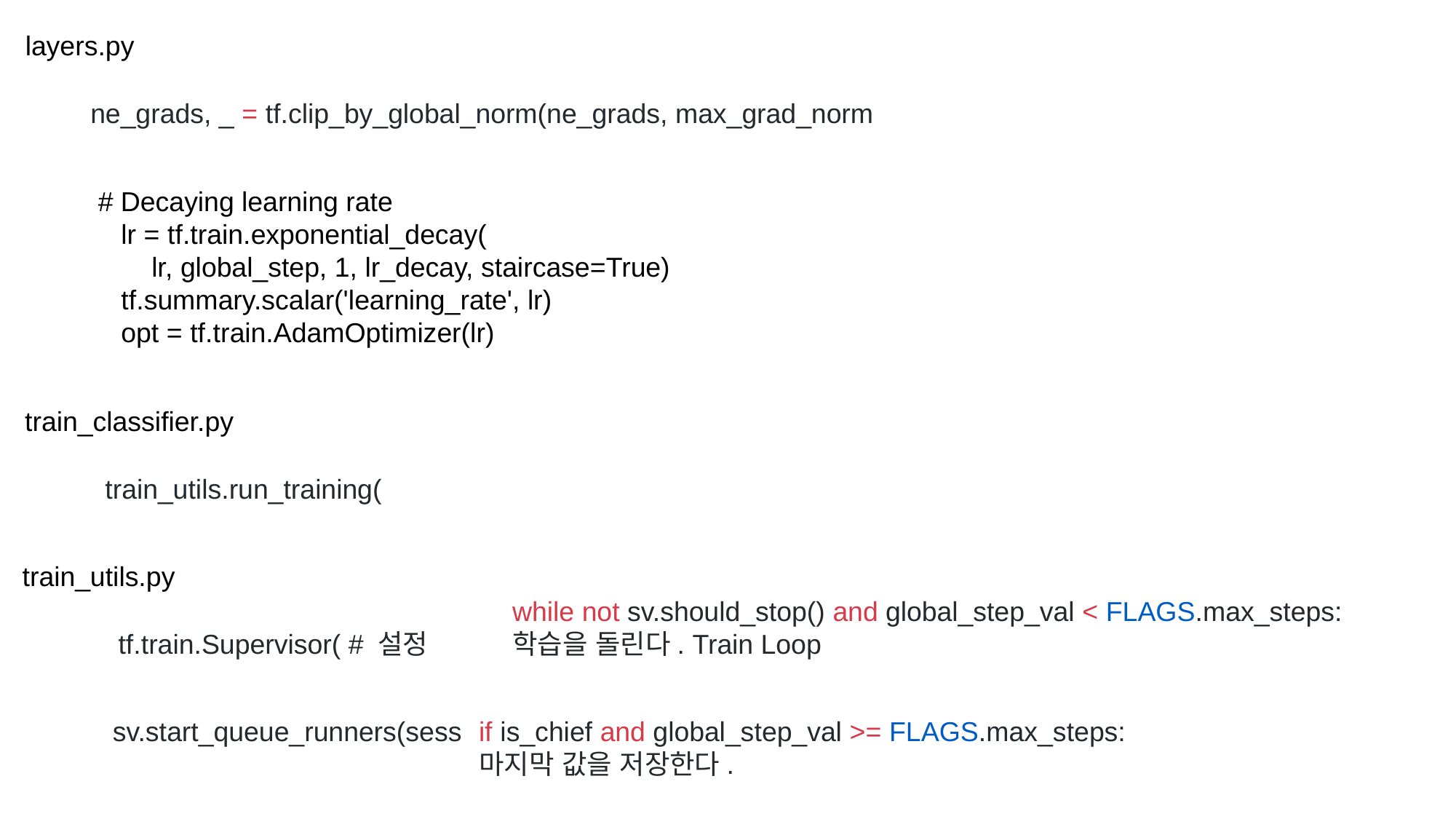

layers.py
ne_grads, _ = tf.clip_by_global_norm(ne_grads, max_grad_norm
 # Decaying learning rate
    lr = tf.train.exponential_decay(
        lr, global_step, 1, lr_decay, staircase=True)
    tf.summary.scalar('learning_rate', lr)
    opt = tf.train.AdamOptimizer(lr)
train_classifier.py
train_utils.run_training(
train_utils.py
while not sv.should_stop() and global_step_val < FLAGS.max_steps:
학습을 돌린다. Train Loop
tf.train.Supervisor( # 설정
sv.start_queue_runners(sess
if is_chief and global_step_val >= FLAGS.max_steps:
마지막 값을 저장한다.